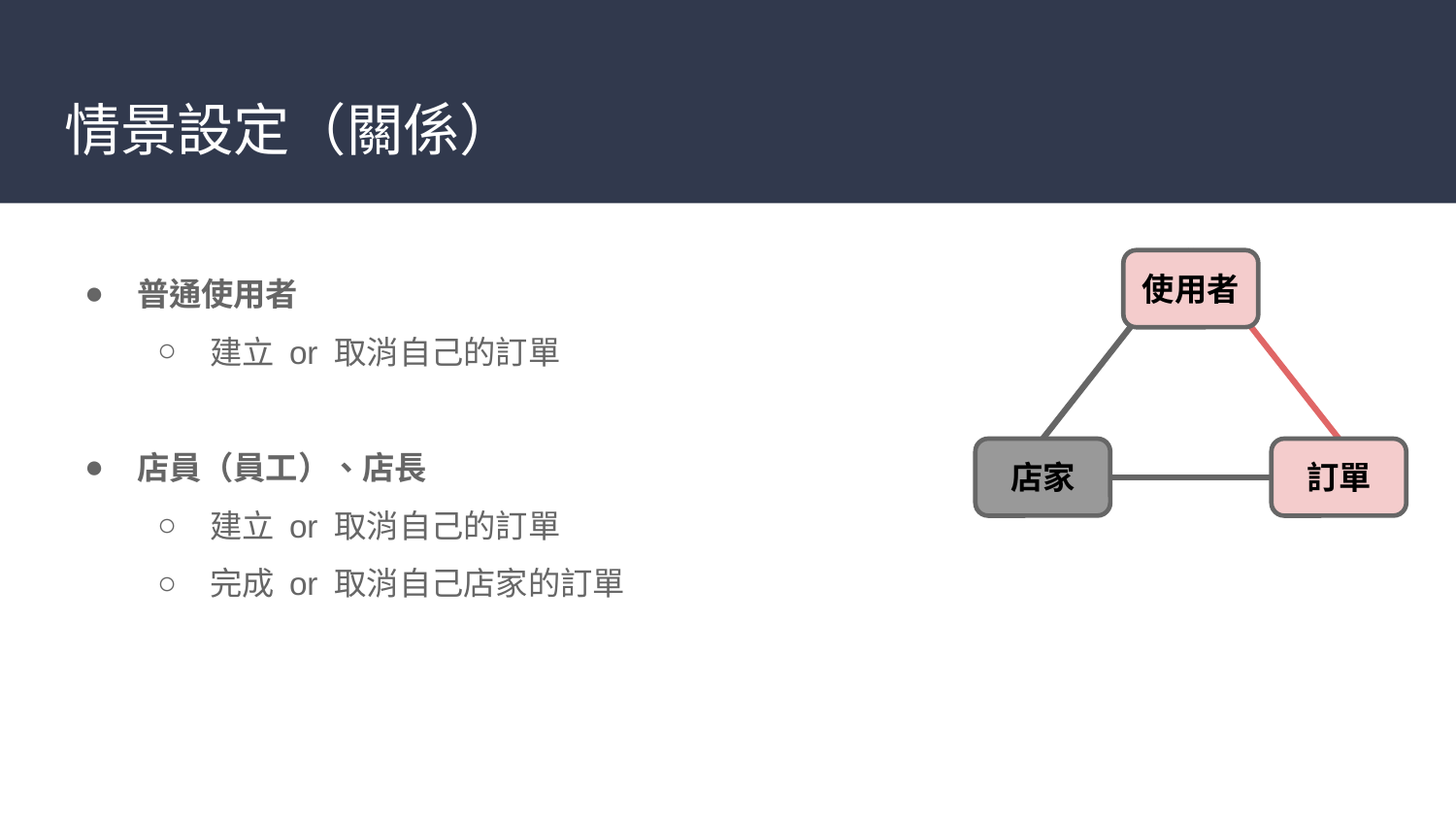

# 情景設定（關係）
普通使用者
建立 or 取消自己的訂單
店員（員工）、店長
建立 or 取消自己的訂單
完成 or 取消自己店家的訂單
使用者
店家
訂單